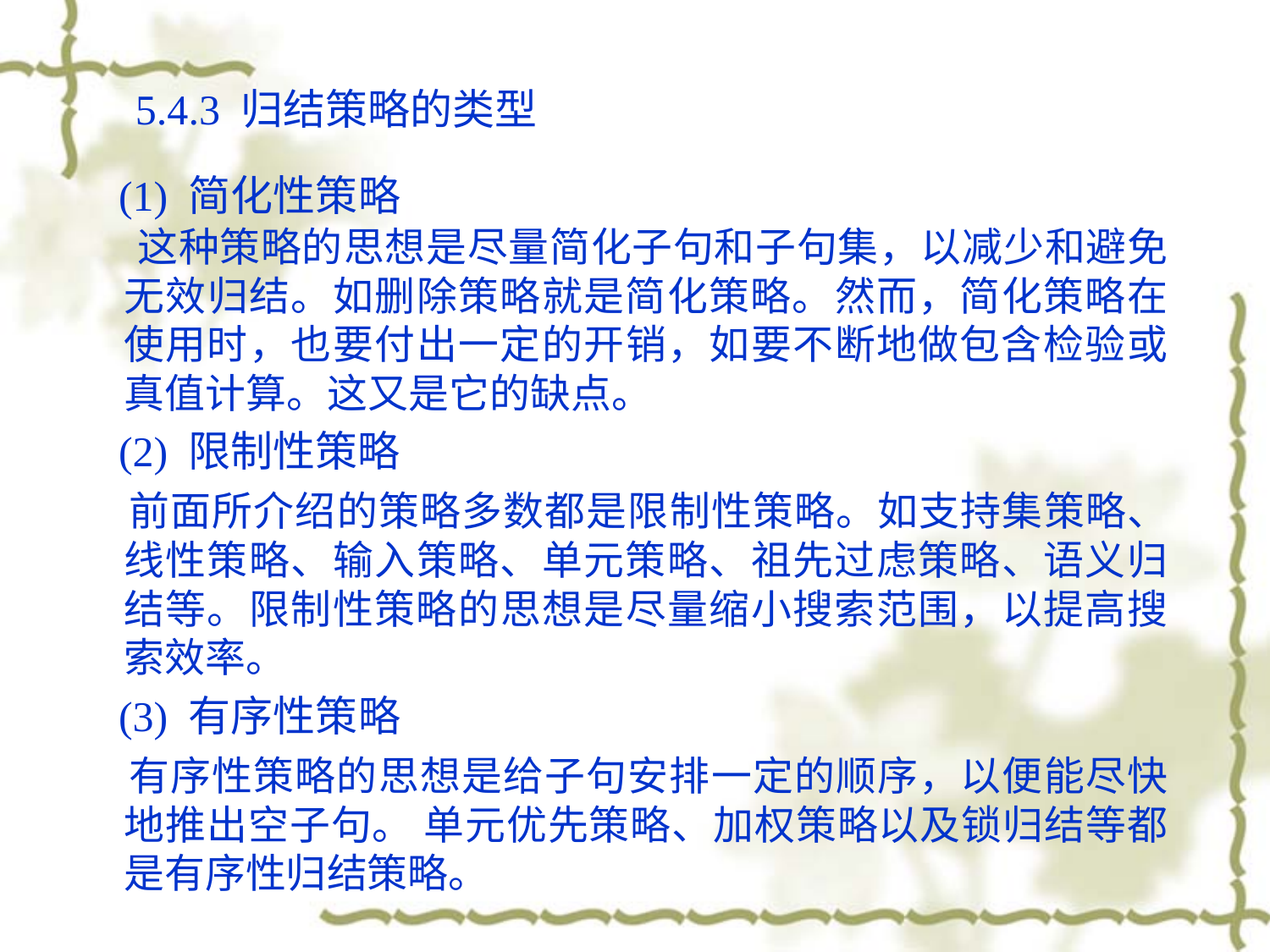

5.4.3 归结策略的类型
    (1) 简化性策略
     这种策略的思想是尽量简化子句和子句集，以减少和避免无效归结。如删除策略就是简化策略。然而，简化策略在使用时，也要付出一定的开销，如要不断地做包含检验或真值计算。这又是它的缺点。
    (2) 限制性策略
    前面所介绍的策略多数都是限制性策略。如支持集策略、线性策略、输入策略、单元策略、祖先过虑策略、语义归结等。限制性策略的思想是尽量缩小搜索范围，以提高搜索效率。
    (3) 有序性策略
    有序性策略的思想是给子句安排一定的顺序，以便能尽快地推出空子句。 单元优先策略、加权策略以及锁归结等都是有序性归结策略。